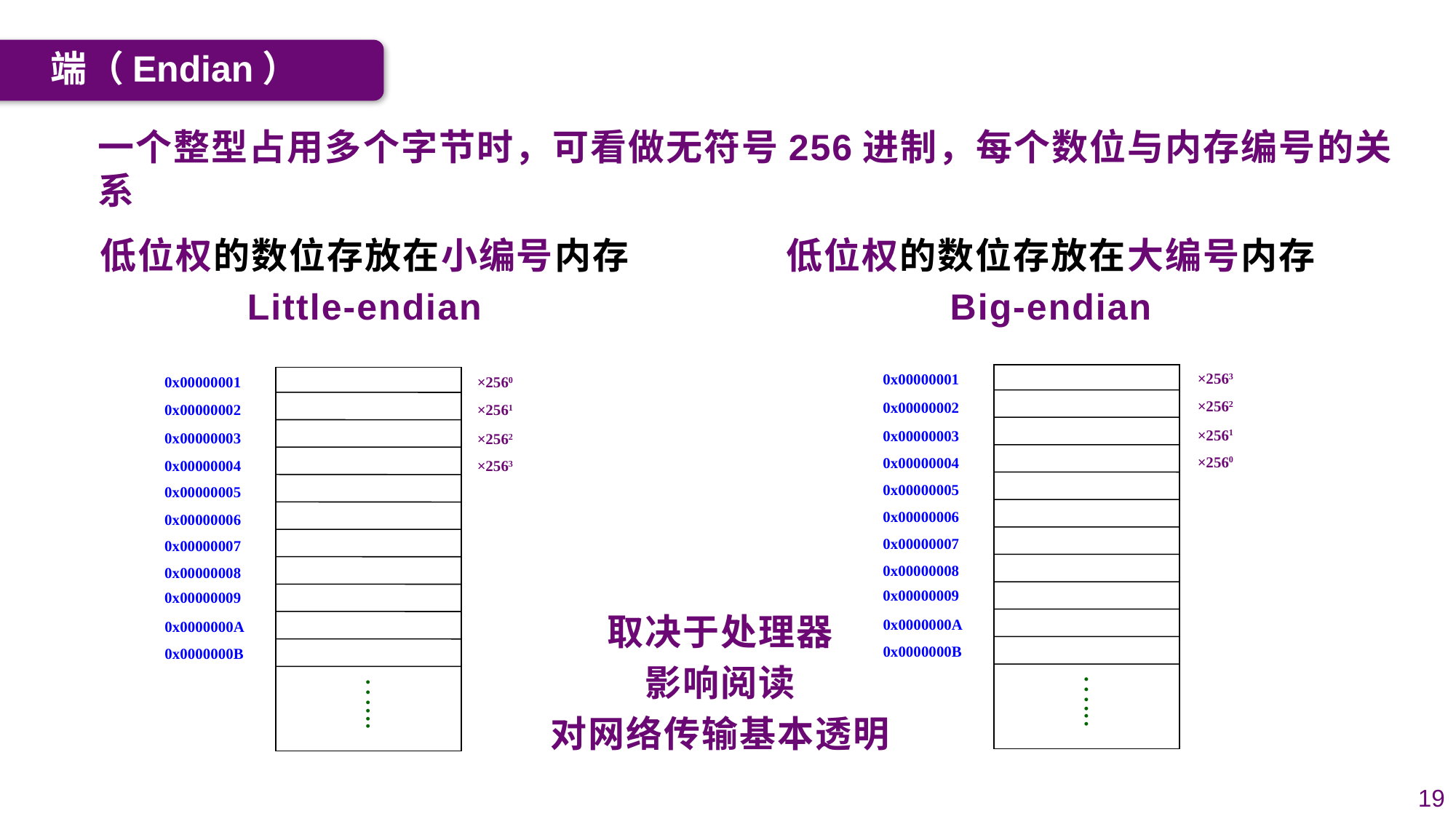

端（Endian）
一个整型占用多个字节时，可看做无符号256进制，每个数位与内存编号的关系
低位权的数位存放在大编号内存
Big-endian
低位权的数位存放在小编号内存
Little-endian
×2563
×2562
×2561
×2560
0x00000001
0x00000002
0x00000003
0x00000004
0x00000005
0x00000006
0x00000007
0x00000008
0x00000009
0x0000000A
0x0000000B

…...
0x00000001
0x00000002
0x00000003
0x00000004
0x00000005
0x00000006
0x00000007
0x00000008
0x00000009
0x0000000A
0x0000000B
×2560
×2561
×2562
×2563

…...
取决于处理器
影响阅读
对网络传输基本透明

19